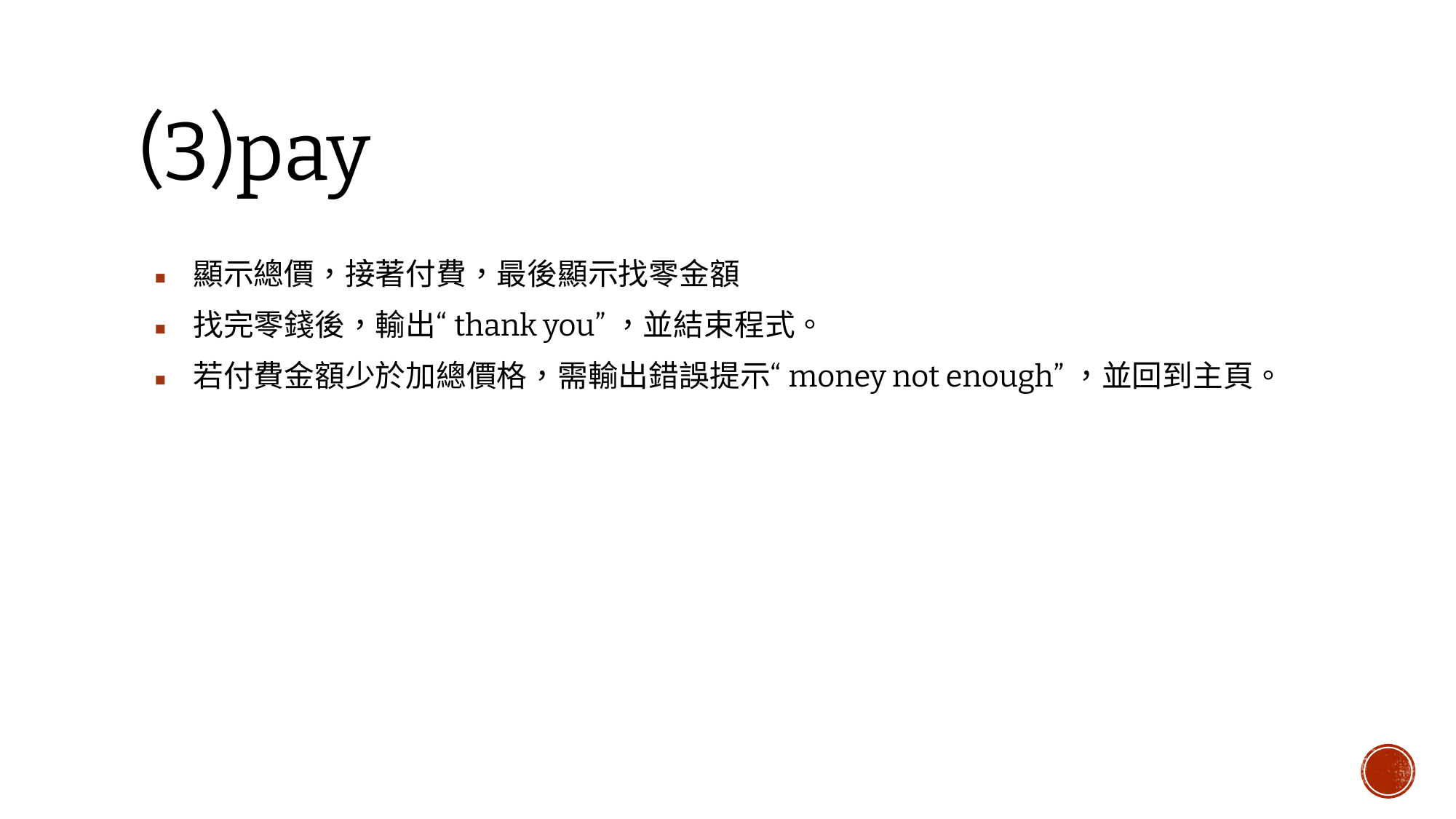

# (3)pay
顯示總價，接著付費，最後顯示找零金額
找完零錢後，輸出“thank you”，並結束程式。
若付費金額少於加總價格，需輸出錯誤提示“money not enough”，並回到主頁。